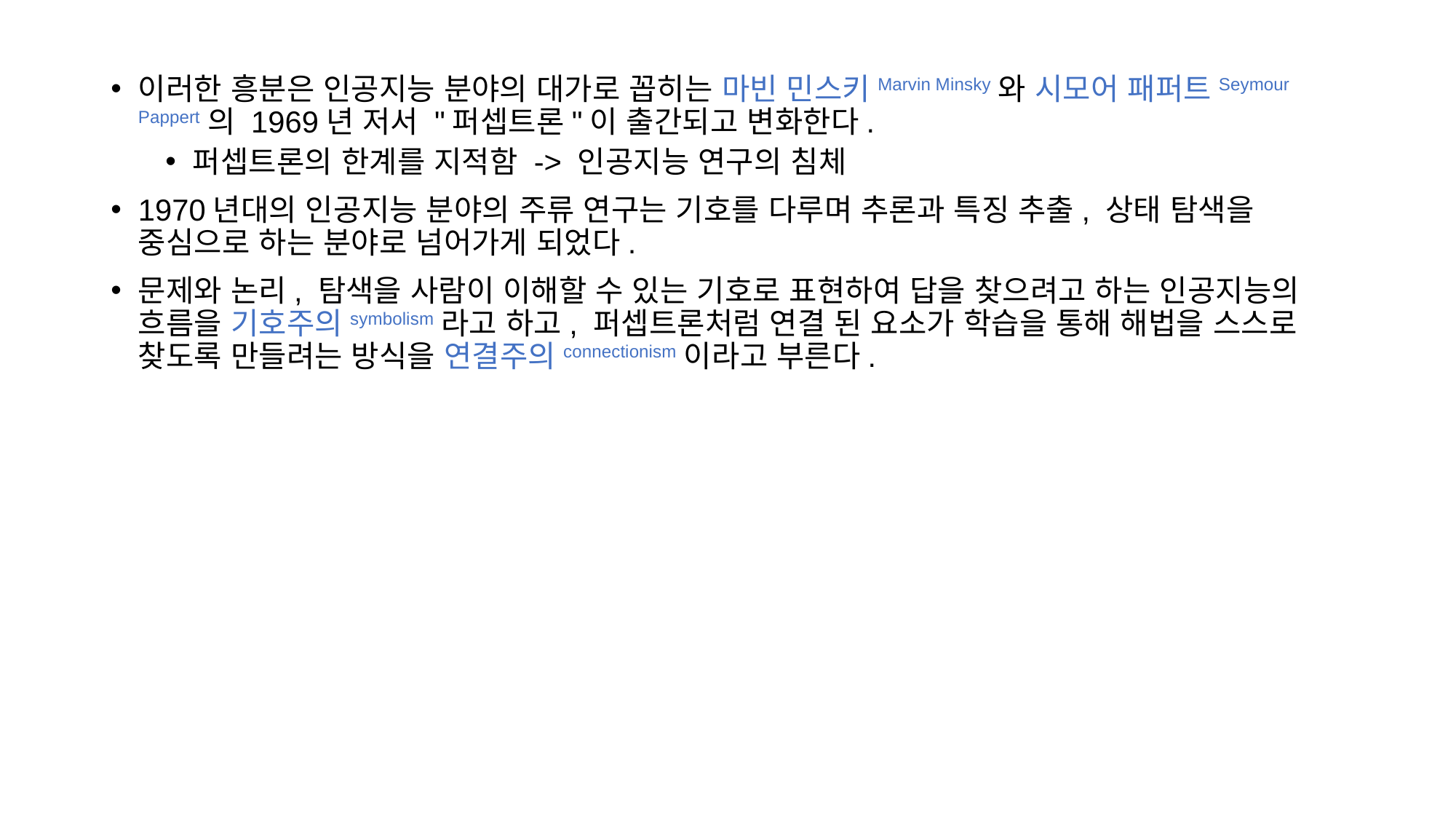

이러한 흥분은 인공지능 분야의 대가로 꼽히는 마빈 민스키Marvin Minsky와 시모어 패퍼트Seymour Pappert의 1969년 저서 "퍼셉트론"이 출간되고 변화한다.
퍼셉트론의 한계를 지적함 -> 인공지능 연구의 침체
1970년대의 인공지능 분야의 주류 연구는 기호를 다루며 추론과 특징 추출, 상태 탐색을 중심으로 하는 분야로 넘어가게 되었다.
문제와 논리, 탐색을 사람이 이해할 수 있는 기호로 표현하여 답을 찾으려고 하는 인공지능의 흐름을 기호주의symbolism라고 하고, 퍼셉트론처럼 연결 된 요소가 학습을 통해 해법을 스스로 찾도록 만들려는 방식을 연결주의connectionism이라고 부른다.